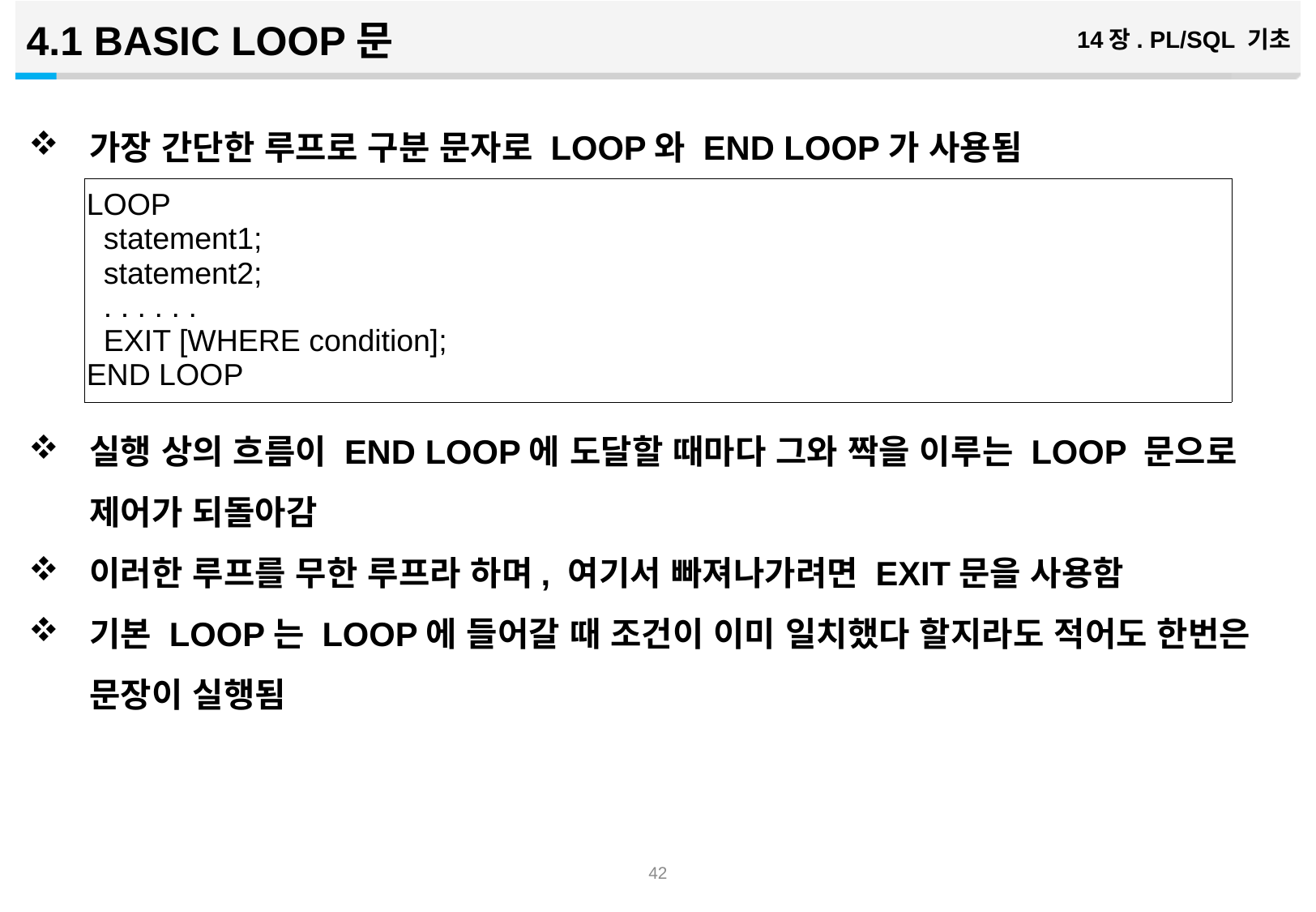

4.1 BASIC LOOP문
14장. PL/SQL 기초
가장 간단한 루프로 구분 문자로 LOOP와 END LOOP가 사용됨

실행 상의 흐름이 END LOOP에 도달할 때마다 그와 짝을 이루는 LOOP 문으로 제어가 되돌아감
이러한 루프를 무한 루프라 하며, 여기서 빠져나가려면 EXIT문을 사용함
기본 LOOP는 LOOP에 들어갈 때 조건이 이미 일치했다 할지라도 적어도 한번은 문장이 실행됨
| LOOP statement1; statement2; . . . . . . EXIT [WHERE condition]; END LOOP |
| --- |
42